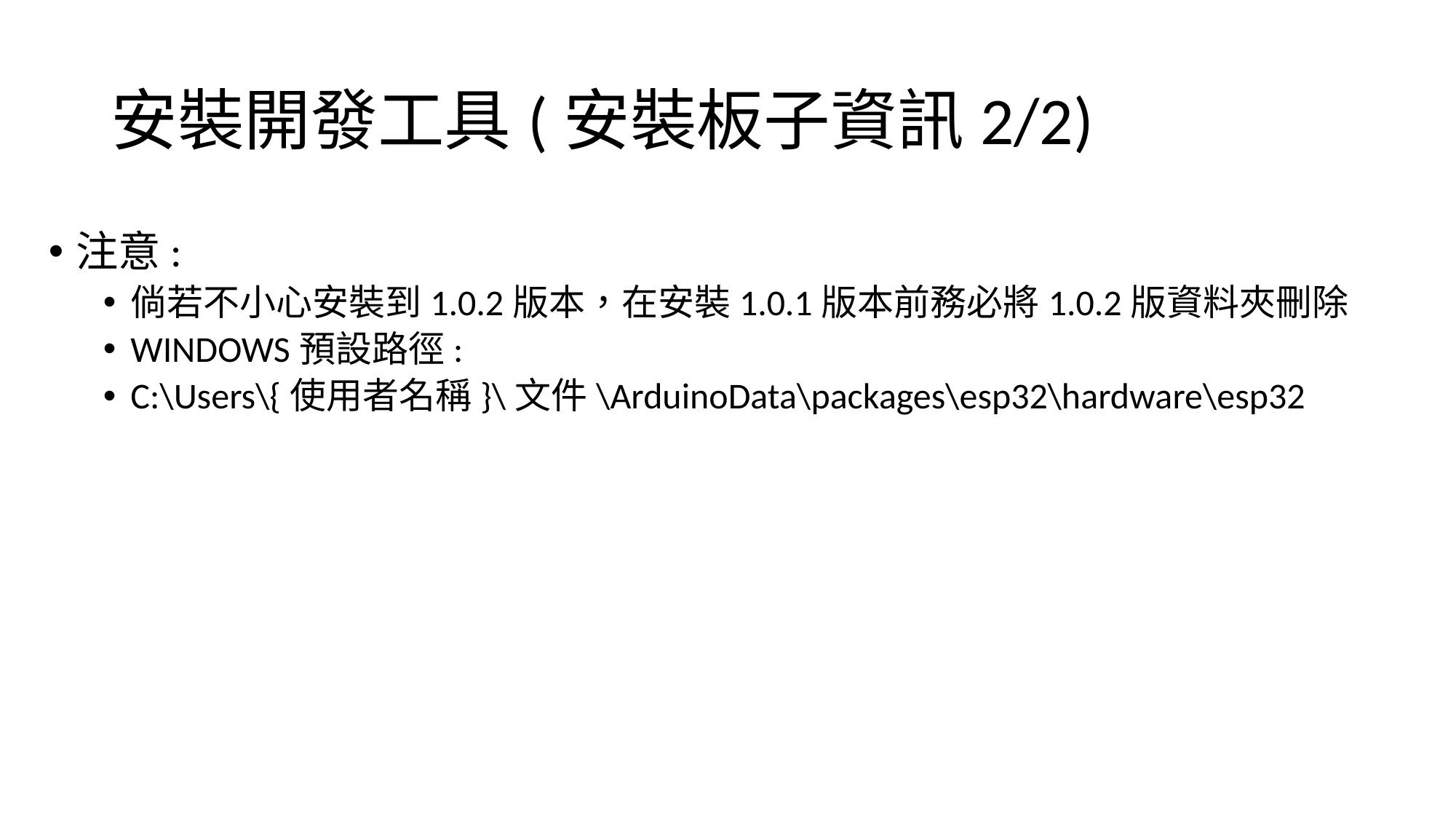

# 安裝開發工具(安裝板子資訊2/2)
注意:
倘若不小心安裝到1.0.2版本，在安裝1.0.1版本前務必將1.0.2版資料夾刪除
WINDOWS預設路徑:
C:\Users\{使用者名稱}\文件\ArduinoData\packages\esp32\hardware\esp32